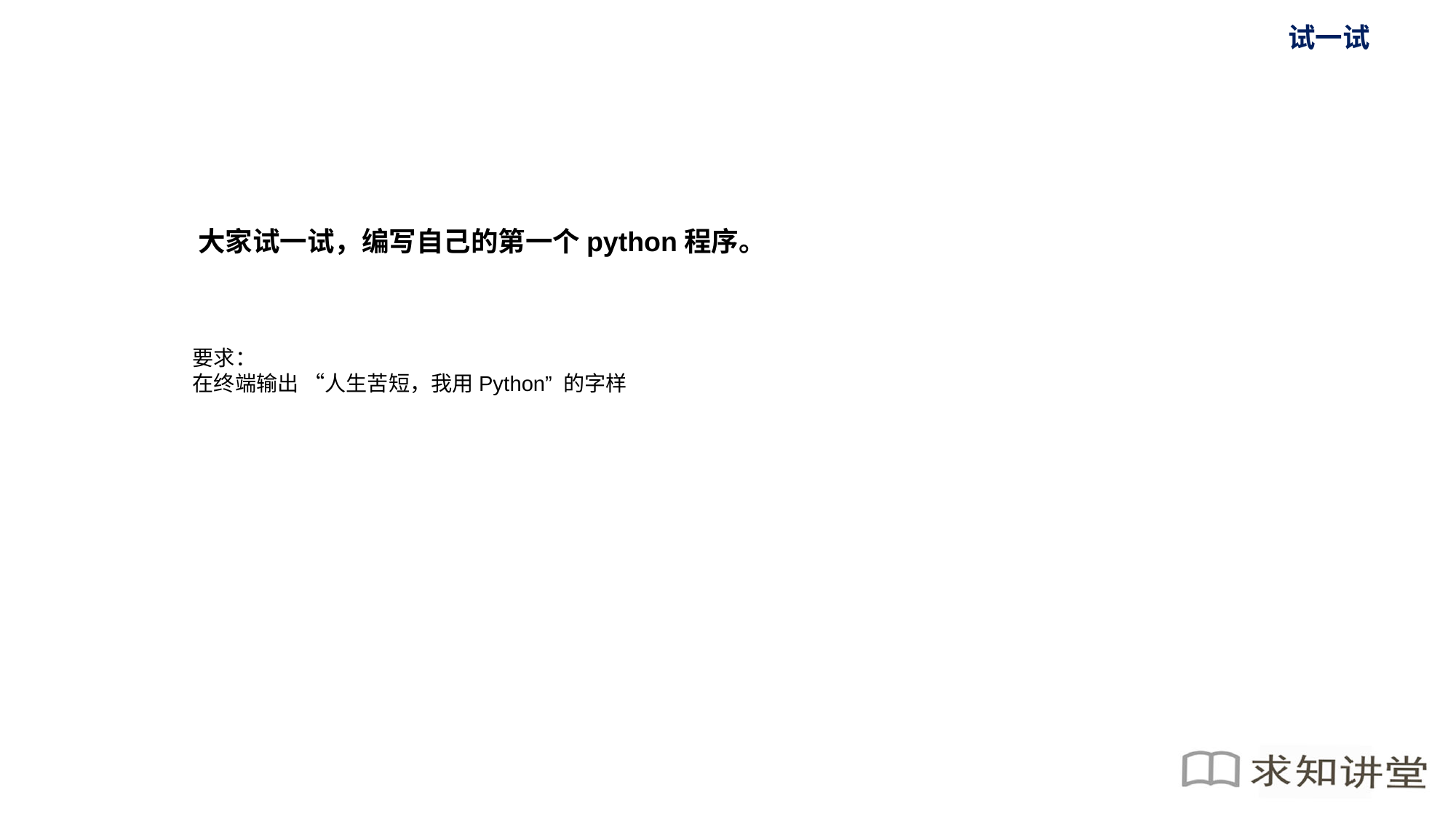

试一试
大家试一试，编写自己的第一个python程序。
要求：
在终端输出 “人生苦短，我用Python” 的字样